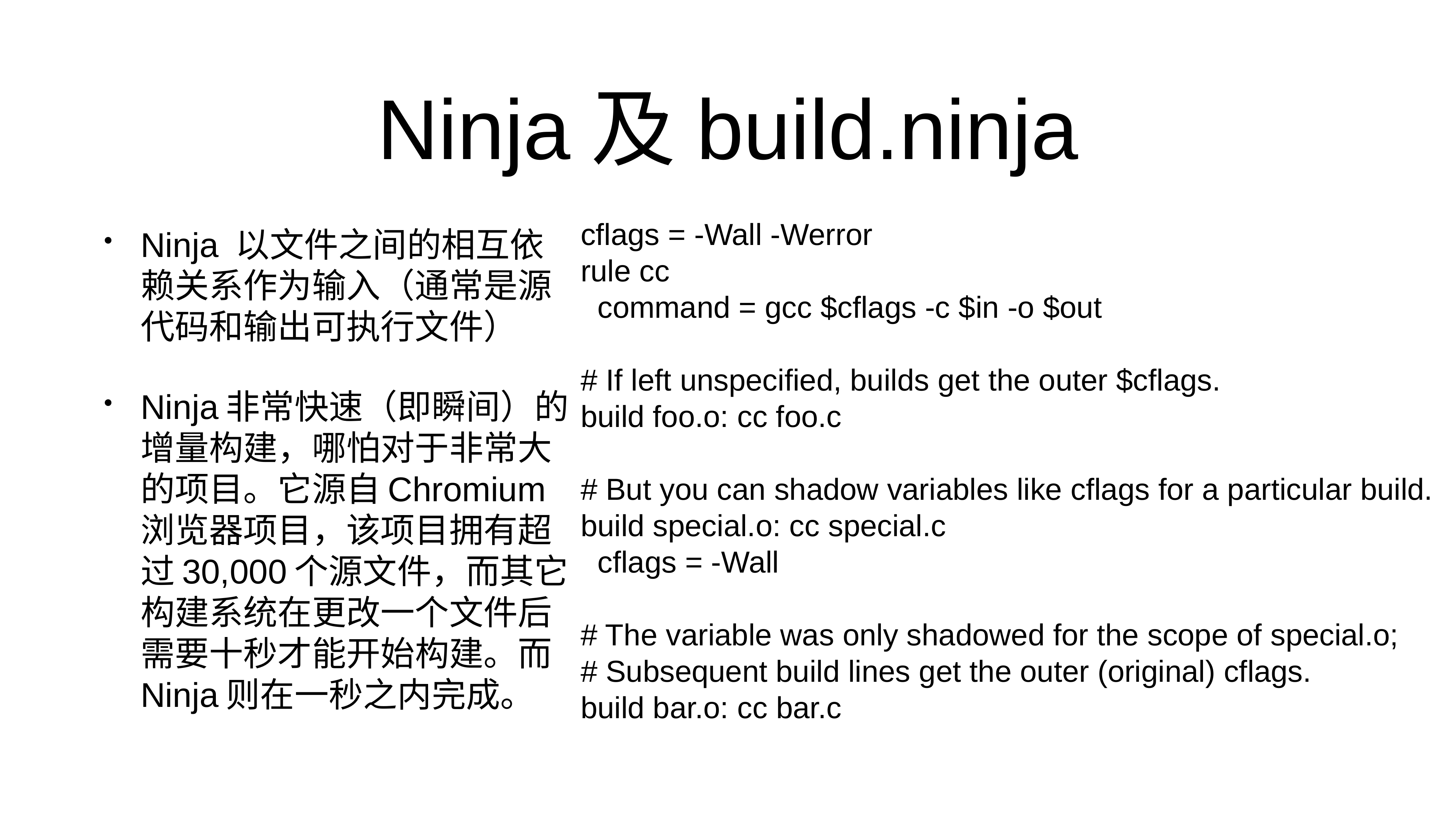

# Ninja及build.ninja
Ninja 以文件之间的相互依赖关系作为输入（通常是源代码和输出可执行文件）
Ninja非常快速（即瞬间）的增量构建，哪怕对于非常大的项目。它源自Chromium浏览器项目，该项目拥有超过30,000个源文件，而其它构建系统在更改一个文件后需要十秒才能开始构建。而Ninja则在一秒之内完成。
cflags = -Wall -Werror
rule cc
  command = gcc $cflags -c $in -o $out

# If left unspecified, builds get the outer $cflags.
build foo.o: cc foo.c

# But you can shadow variables like cflags for a particular build.
build special.o: cc special.c
  cflags = -Wall

# The variable was only shadowed for the scope of special.o;
# Subsequent build lines get the outer (original) cflags.
build bar.o: cc bar.c